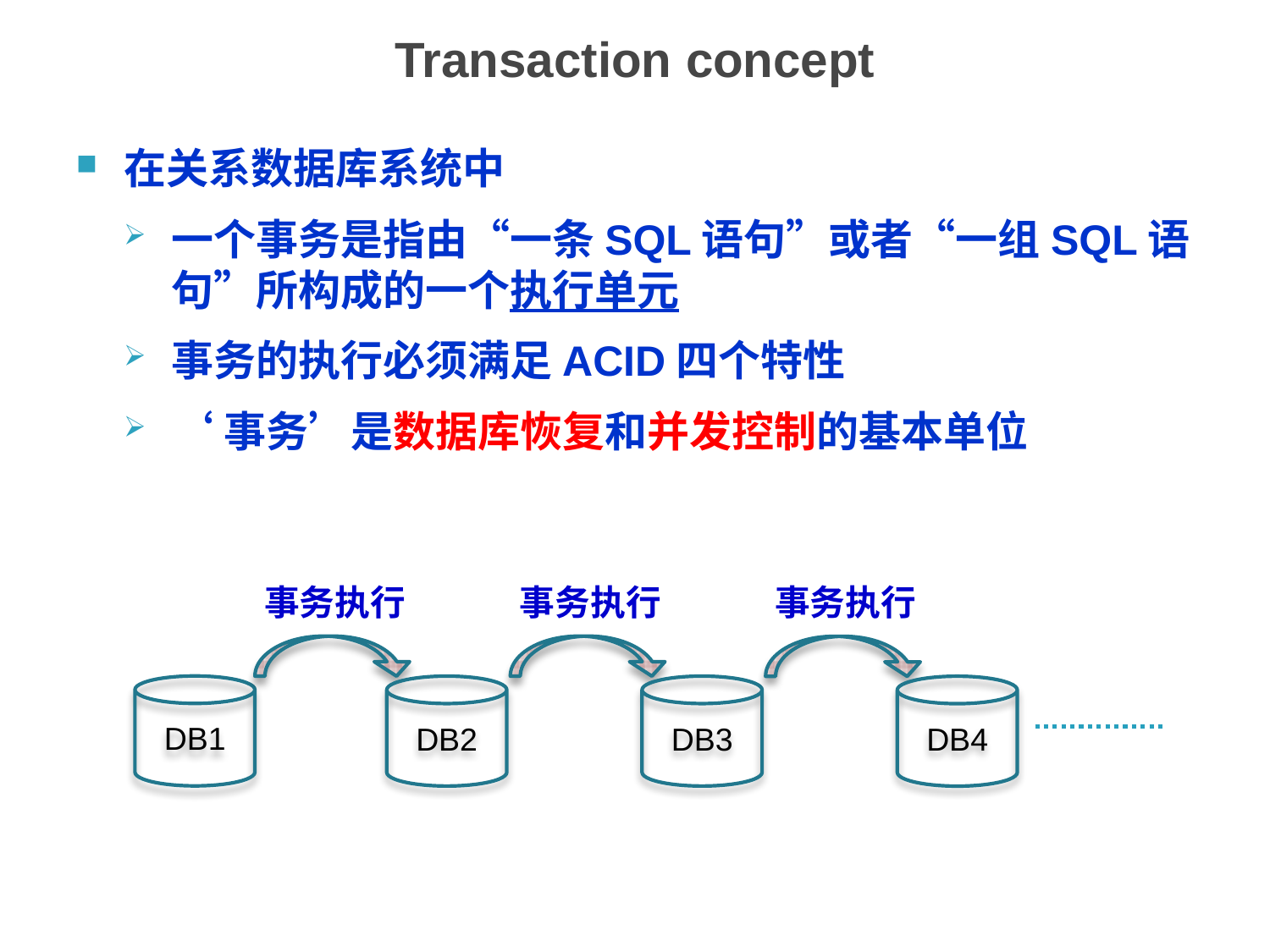

Transaction concept
在关系数据库系统中
一个事务是指由“一条SQL语句”或者“一组SQL语句”所构成的一个执行单元
事务的执行必须满足ACID四个特性
‘事务’是数据库恢复和并发控制的基本单位
事务执行

DB2
事务执行

DB3
事务执行

DB4
DB1